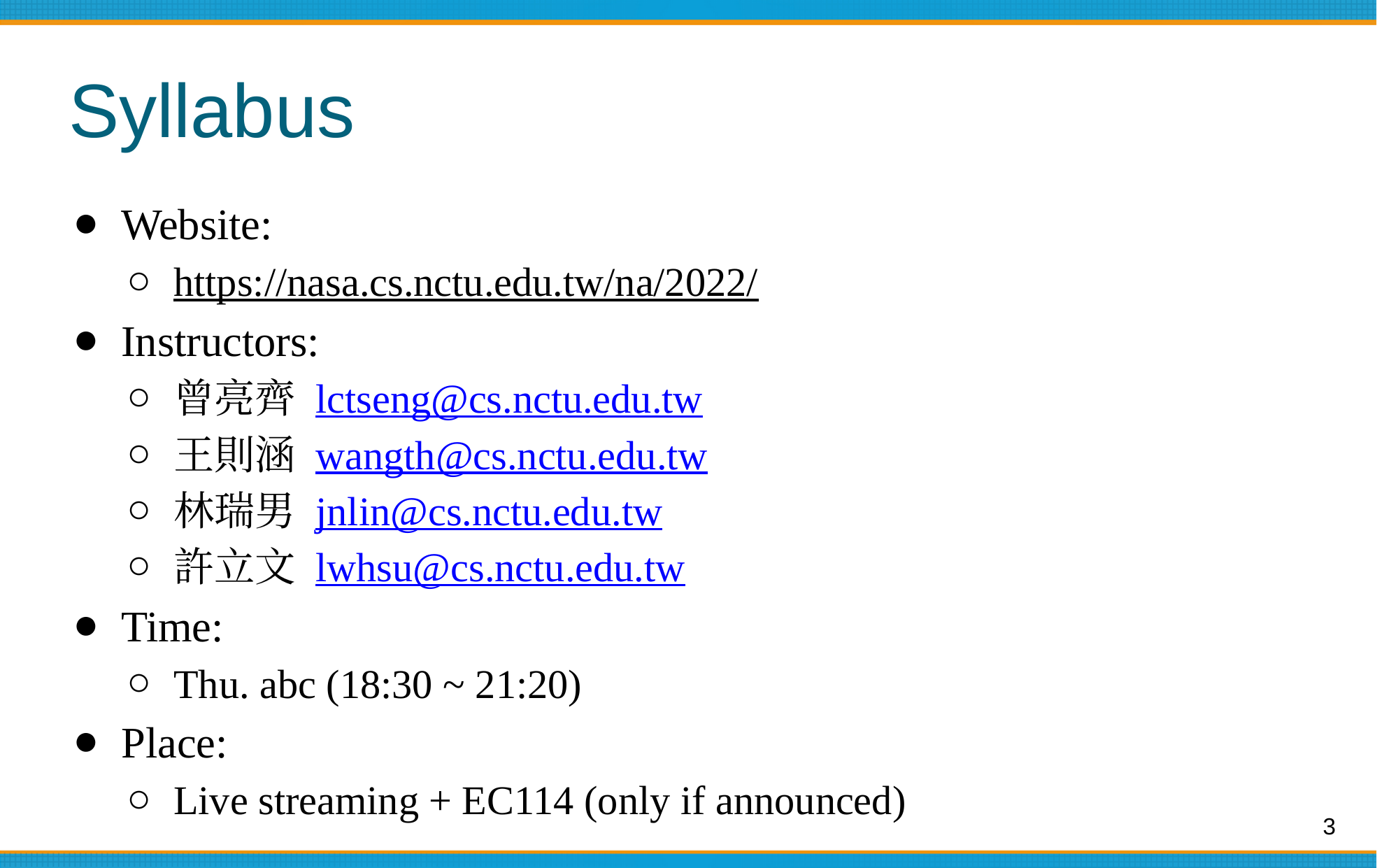

# Syllabus
Website:
https://nasa.cs.nctu.edu.tw/na/2022/
Instructors:
曾亮齊 lctseng@cs.nctu.edu.tw
王則涵 wangth@cs.nctu.edu.tw
林瑞男 jnlin@cs.nctu.edu.tw
許立文 lwhsu@cs.nctu.edu.tw
Time:
Thu. abc (18:30 ~ 21:20)
Place:
Live streaming + EC114 (only if announced)

3